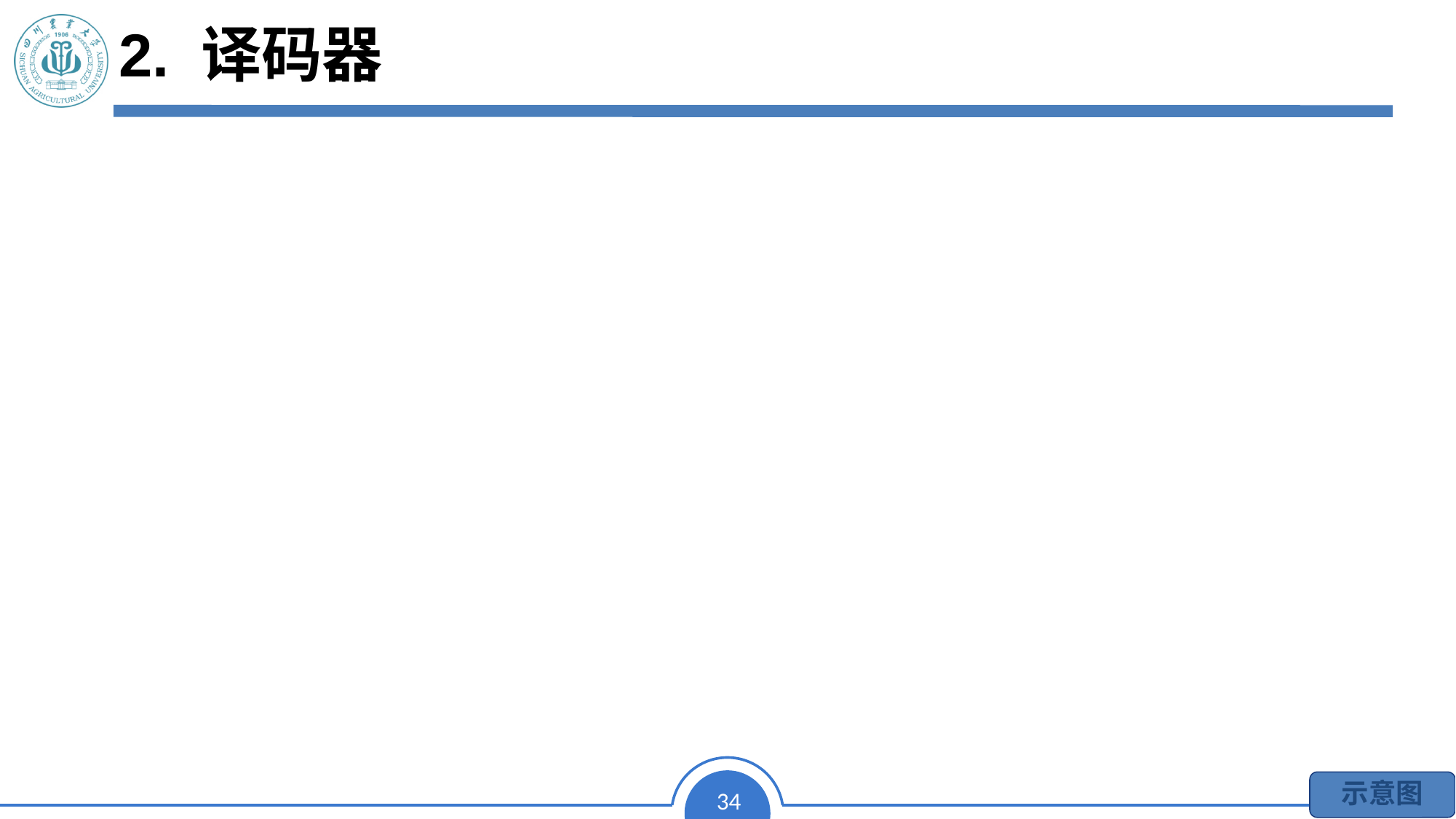

# 2. 译码器
3∶8译码器：138译码器
3个控制输入引脚：E3，E2*和E1*
都有效，才能实现译码功能
3个编码输入引脚：C，B和A
8种编码各对应一个译码输出引脚
CBA＝000编码使Y0*低有效，其他高电平无效
CBA＝001编码使Y1*低有效，其他高电平无效
……
CBA＝111编码使Y7*低有效，其它高电平无效
示意图